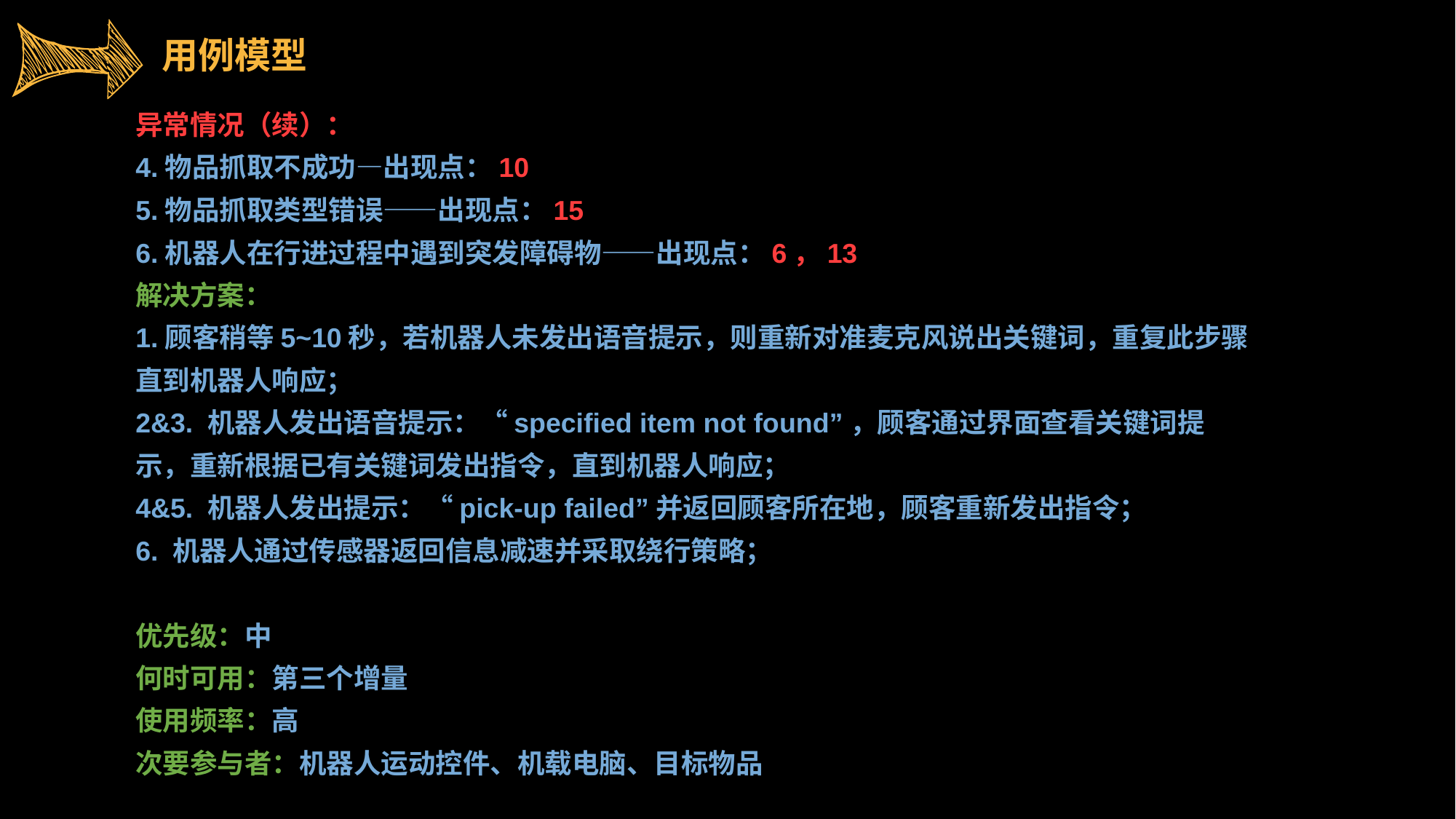

用例模型
异常情况（续）：
4.物品抓取不成功—出现点：10
5.物品抓取类型错误——出现点：15
6.机器人在行进过程中遇到突发障碍物——出现点：6，13
解决方案：
1.顾客稍等5~10秒，若机器人未发出语音提示，则重新对准麦克风说出关键词，重复此步骤直到机器人响应；
2&3. 机器人发出语音提示：“specified item not found”，顾客通过界面查看关键词提示，重新根据已有关键词发出指令，直到机器人响应；
4&5. 机器人发出提示：“pick-up failed”并返回顾客所在地，顾客重新发出指令；
6. 机器人通过传感器返回信息减速并采取绕行策略；

优先级：中
何时可用：第三个增量
使用频率：高
次要参与者：机器人运动控件、机载电脑、目标物品